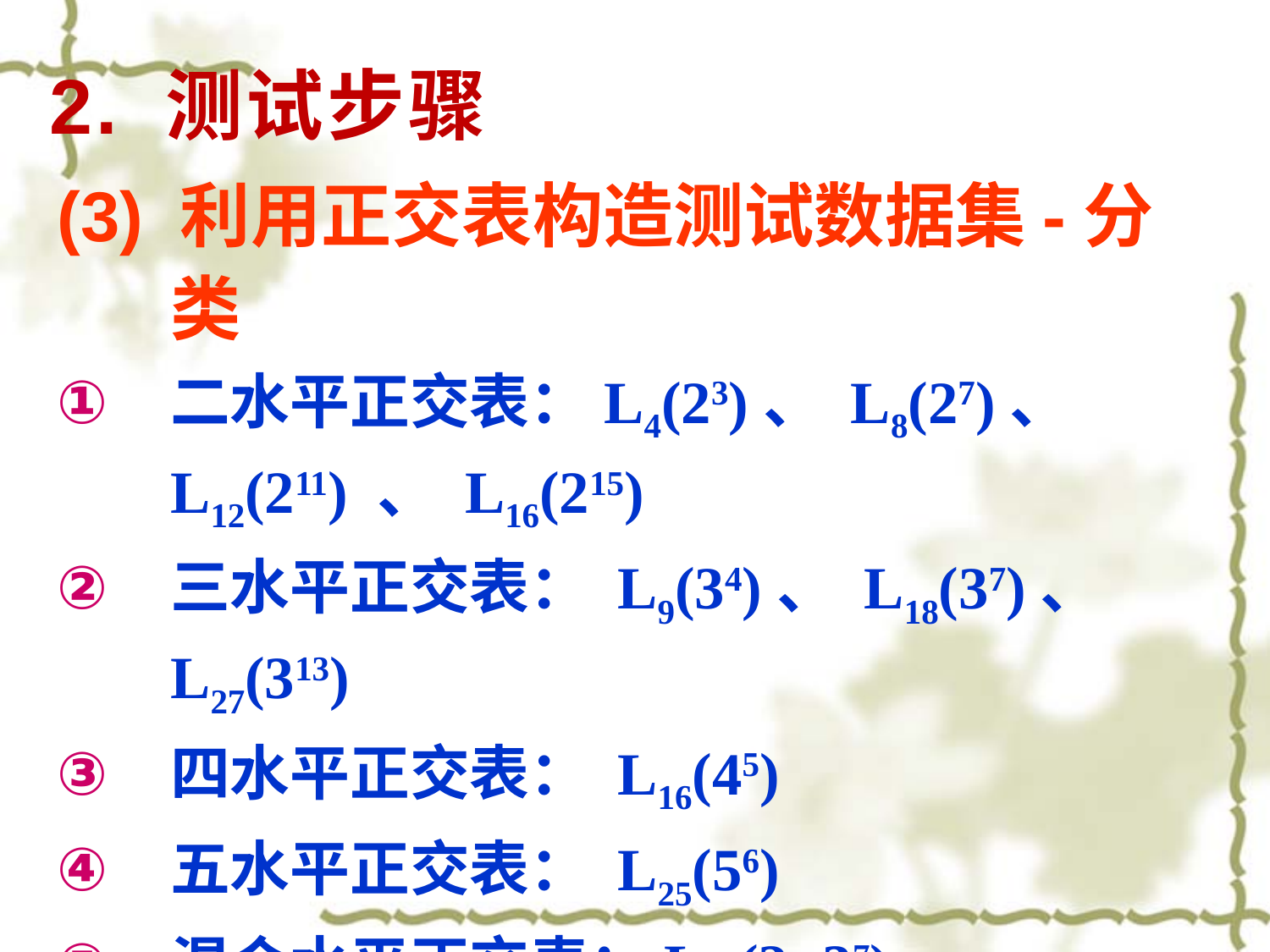

# 2. 测试步骤
(3) 利用正交表构造测试数据集-分类
二水平正交表：L4(23)、 L8(27)、 L12(211) 、 L16(215)
三水平正交表： L9(34)、 L18(37)、 L27(313)
四水平正交表： L16(45)
五水平正交表： L25(56)
混合水平正交表：L18(2×37)